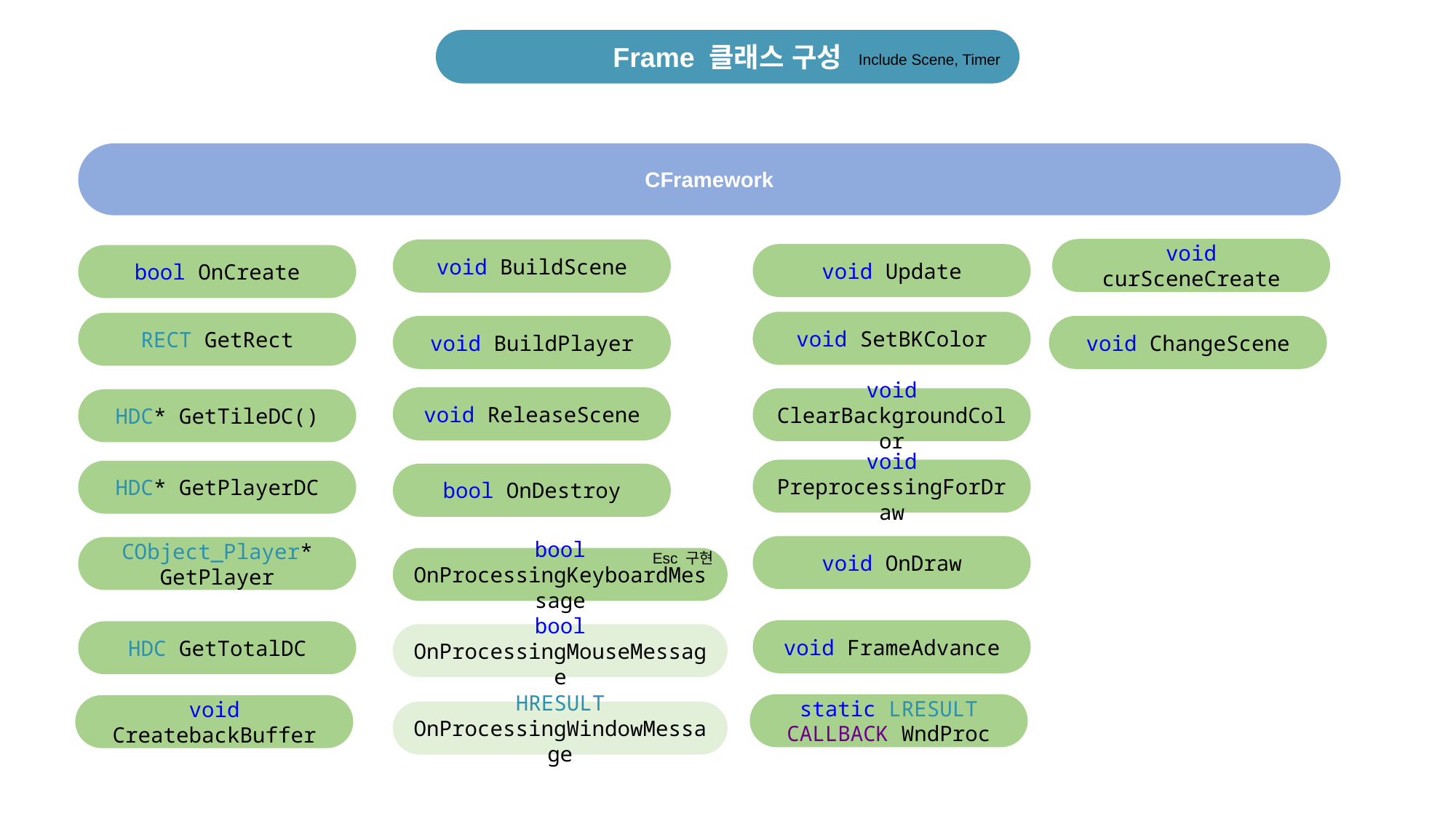

Frame 클래스 구성
Include Scene, Timer
CFramework
void curSceneCreate
void BuildScene
void Update
bool OnCreate
void SetBKColor
RECT GetRect
void BuildPlayer
void ChangeScene
void ReleaseScene
void ClearBackgroundColor
HDC* GetTileDC()
void PreprocessingForDraw
HDC* GetPlayerDC
bool OnDestroy
void OnDraw
CObject_Player* GetPlayer
Esc 구현
bool OnProcessingKeyboardMessage
void FrameAdvance
HDC GetTotalDC
bool OnProcessingMouseMessage
static LRESULT CALLBACK WndProc
void CreatebackBuffer
HRESULT OnProcessingWindowMessage